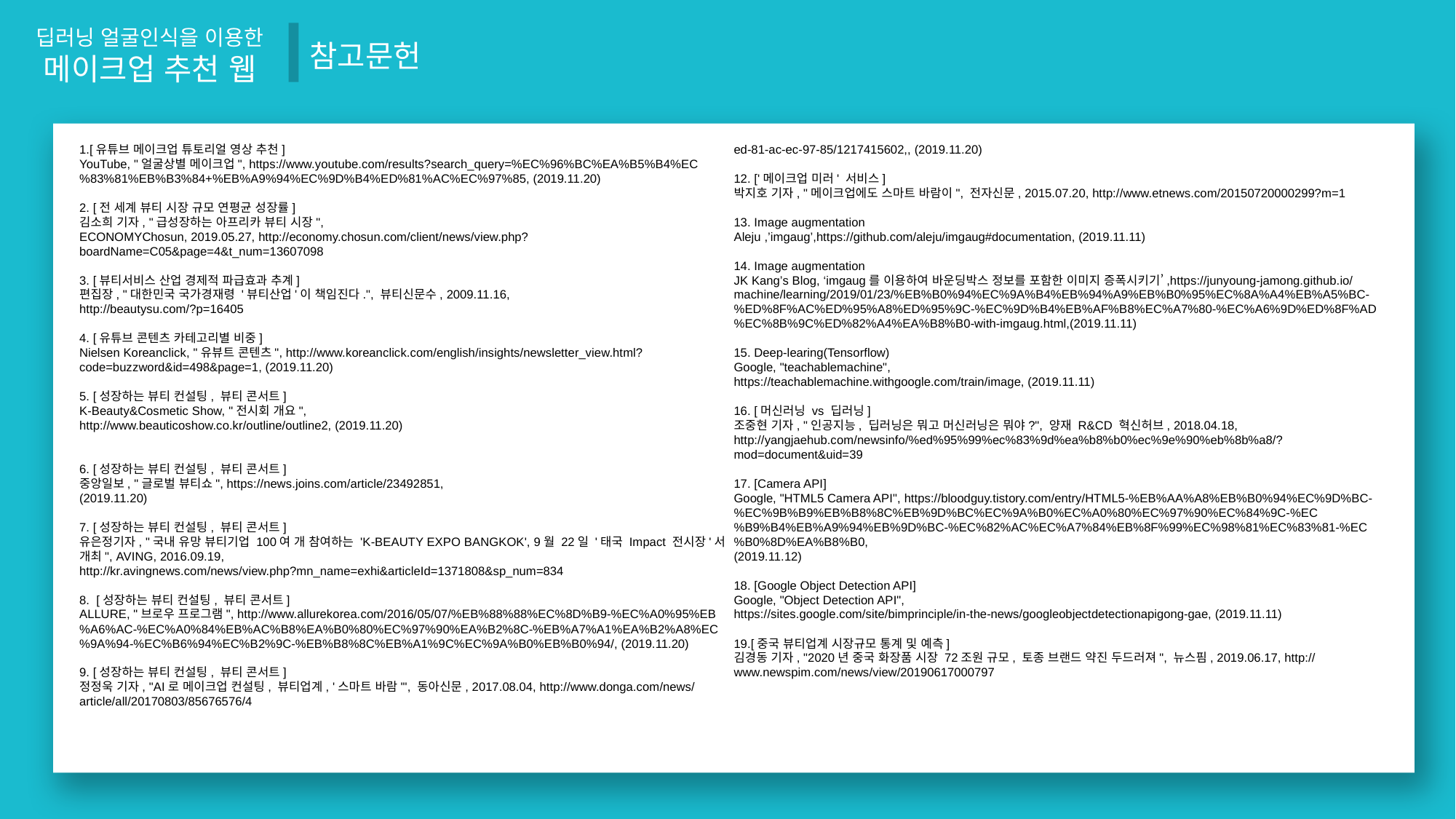

딥러닝 얼굴인식을 이용한
메이크업 추천 웹

참고문헌

1.[유튜브 메이크업 튜토리얼 영상 추천]
YouTube, "얼굴상별 메이크업", https://www.youtube.com/results?search_query=%EC%96%BC%EA%B5%B4%EC%83%81%EB%B3%84+%EB%A9%94%EC%9D%B4%ED%81%AC%EC%97%85, (2019.11.20)

2. [전 세계 뷰티 시장 규모 연평균 성장률]
김소희 기자, "급성장하는 아프리카 뷰티 시장",
ECONOMYChosun, 2019.05.27, http://economy.chosun.com/client/news/view.php?boardName=C05&page=4&t_num=13607098

3. [뷰티서비스 산업 경제적 파급효과 추계]
편집장, "대한민국 국가경재령 '뷰티산업'이 책임진다.", 뷰티신문수, 2009.11.16,
http://beautysu.com/?p=16405

4. [유튜브 콘텐츠 카테고리별 비중]
Nielsen Koreanclick, "유뷰트 콘텐츠", http://www.koreanclick.com/english/insights/newsletter_view.html?code=buzzword&id=498&page=1, (2019.11.20)

5. [성장하는 뷰티 컨설팅, 뷰티 콘서트]
K-Beauty&Cosmetic Show, "전시회 개요",
http://www.beauticoshow.co.kr/outline/outline2, (2019.11.20)

6. [성장하는 뷰티 컨설팅, 뷰티 콘서트]
중앙일보, "글로벌 뷰티쇼", https://news.joins.com/article/23492851,
(2019.11.20)

7. [성장하는 뷰티 컨설팅, 뷰티 콘서트]
유은정기자, "국내 유망 뷰티기업 100여 개 참여하는 'K-BEAUTY EXPO BANGKOK', 9월 22일 '태국 Impact 전시장'서 개최", AVING, 2016.09.19,
http://kr.avingnews.com/news/view.php?mn_name=exhi&articleId=1371808&sp_num=834

8.  [성장하는 뷰티 컨설팅, 뷰티 콘서트]
ALLURE, "브로우 프로그램", http://www.allurekorea.com/2016/05/07/%EB%88%88%EC%8D%B9-%EC%A0%95%EB%A6%AC-%EC%A0%84%EB%AC%B8%EA%B0%80%EC%97%90%EA%B2%8C-%EB%A7%A1%EA%B2%A8%EC%9A%94-%EC%B6%94%EC%B2%9C-%EB%B8%8C%EB%A1%9C%EC%9A%B0%EB%B0%94/, (2019.11.20)

9. [성장하는 뷰티 컨설팅, 뷰티 콘서트]
정정욱 기자, "AI로 메이크업 컨설팅, 뷰티업계, '스마트 바람'", 동아신문, 2017.08.04, http://www.donga.com/news/article/all/20170803/85676576/4

10. [강아지X고양이]
NowGaming, "강아지", https://appadvice.com/search/%EA%B0%95%EC%95%84%EC%A7%80, (2019.11.20)

11. [오늘 나의 메이크업]
NowGaming, "오늘 나의 메이크업", https://appadvice.com/app/ec-98-a4-eb-8a-98-eb-82-98-ec-9d-98-eb-a9-94-ec-9d-b4-ed-81-ac-ec-97-85/1217415602,, (2019.11.20)

12. ['메이크업 미러' 서비스]
박지호 기자, "메이크업에도 스마트 바람이", 전자신문, 2015.07.20, http://www.etnews.com/20150720000299?m=1

13. Image augmentation
Aleju ,’imgaug’,https://github.com/aleju/imgaug#documentation, (2019.11.11)

14. Image augmentation
JK Kang’s Blog, ‘imgaug를 이용하여 바운딩박스 정보를 포함한 이미지 증폭시키기’,https://junyoung-jamong.github.io/machine/learning/2019/01/23/%EB%B0%94%EC%9A%B4%EB%94%A9%EB%B0%95%EC%8A%A4%EB%A5%BC-%ED%8F%AC%ED%95%A8%ED%95%9C-%EC%9D%B4%EB%AF%B8%EC%A7%80-%EC%A6%9D%ED%8F%AD%EC%8B%9C%ED%82%A4%EA%B8%B0-with-imgaug.html,(2019.11.11)

15. Deep-learing(Tensorflow)
Google, "teachablemachine",
https://teachablemachine.withgoogle.com/train/image, (2019.11.11)

16. [머신러닝 vs 딥러닝]
조중현 기자, "인공지능, 딥러닝은 뭐고 머신러닝은 뭐야?", 양재 R&CD 혁신허브, 2018.04.18,
http://yangjaehub.com/newsinfo/%ed%95%99%ec%83%9d%ea%b8%b0%ec%9e%90%eb%8b%a8/?mod=document&uid=39

17. [Camera API]
Google, "HTML5 Camera API", https://bloodguy.tistory.com/entry/HTML5-%EB%AA%A8%EB%B0%94%EC%9D%BC-%EC%9B%B9%EB%B8%8C%EB%9D%BC%EC%9A%B0%EC%A0%80%EC%97%90%EC%84%9C-%EC%B9%B4%EB%A9%94%EB%9D%BC-%EC%82%AC%EC%A7%84%EB%8F%99%EC%98%81%EC%83%81-%EC%B0%8D%EA%B8%B0,
(2019.11.12)

18. [Google Object Detection API]
Google, "Object Detection API",
https://sites.google.com/site/bimprinciple/in-the-news/googleobjectdetectionapigong-gae, (2019.11.11)

19.[중국 뷰티업계 시장규모 통계 및 예측]
김경동 기자, "2020년 중국 화장품 시장 72조원 규모, 토종 브랜드 약진 두드러져", 뉴스핌, 2019.06.17, http://www.newspim.com/news/view/20190617000797